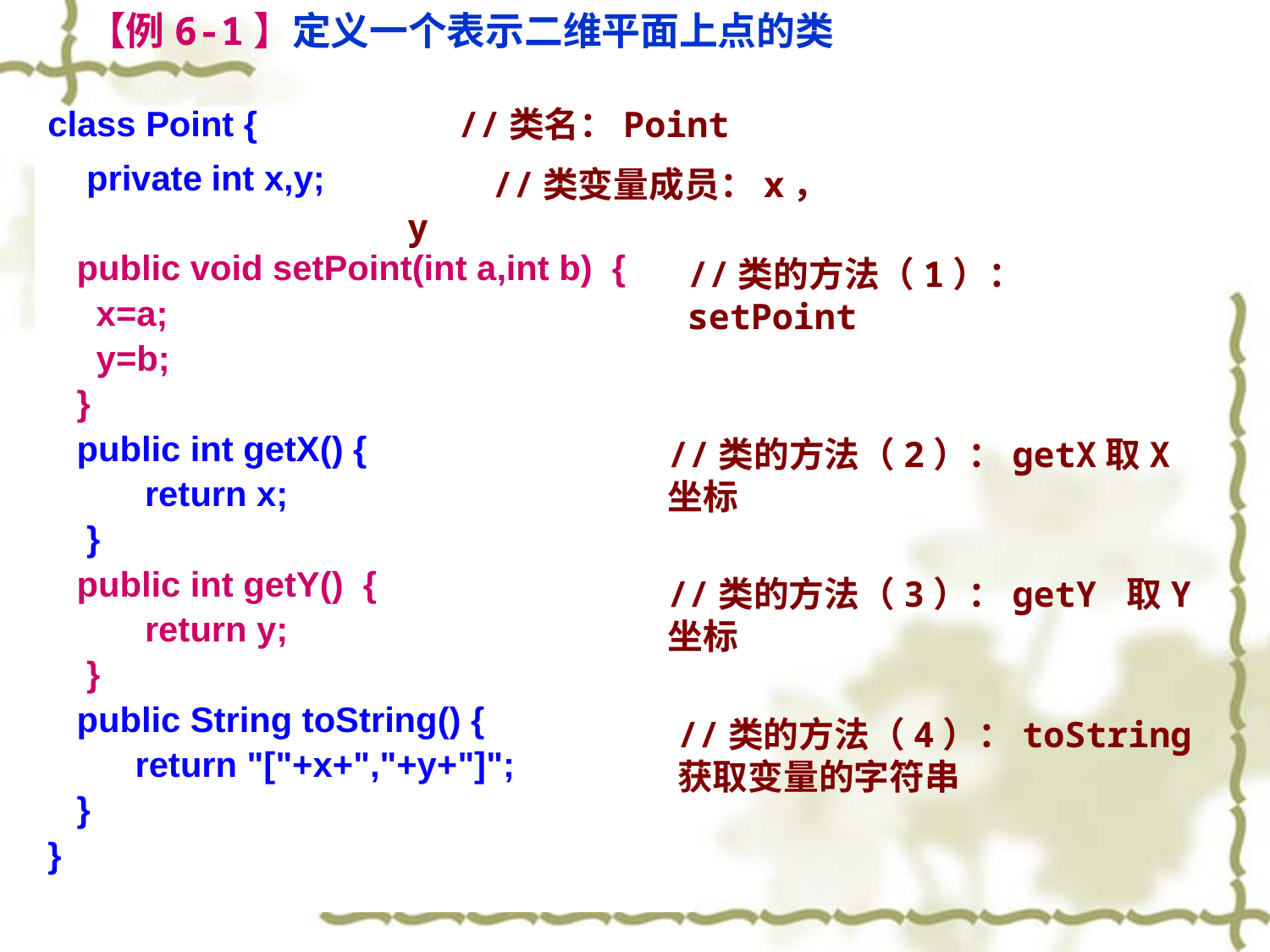

【例6-1】定义一个表示二维平面上点的类
//类名：Point
class Point {
    private int x,y;

   public void setPoint(int a,int b)  {
     x=a;
     y=b;
   }
   public int getX() {
          return x;
    }
   public int getY()  {
          return y;
    }
   public String toString() {
         return "["+x+","+y+"]";
   }
}
    //类变量成员：x，y
//类的方法（1）：setPoint
//类的方法（2）：getX取X坐标
//类的方法（3）：getY 取Y坐标
//类的方法（4）：toString 获取变量的字符串